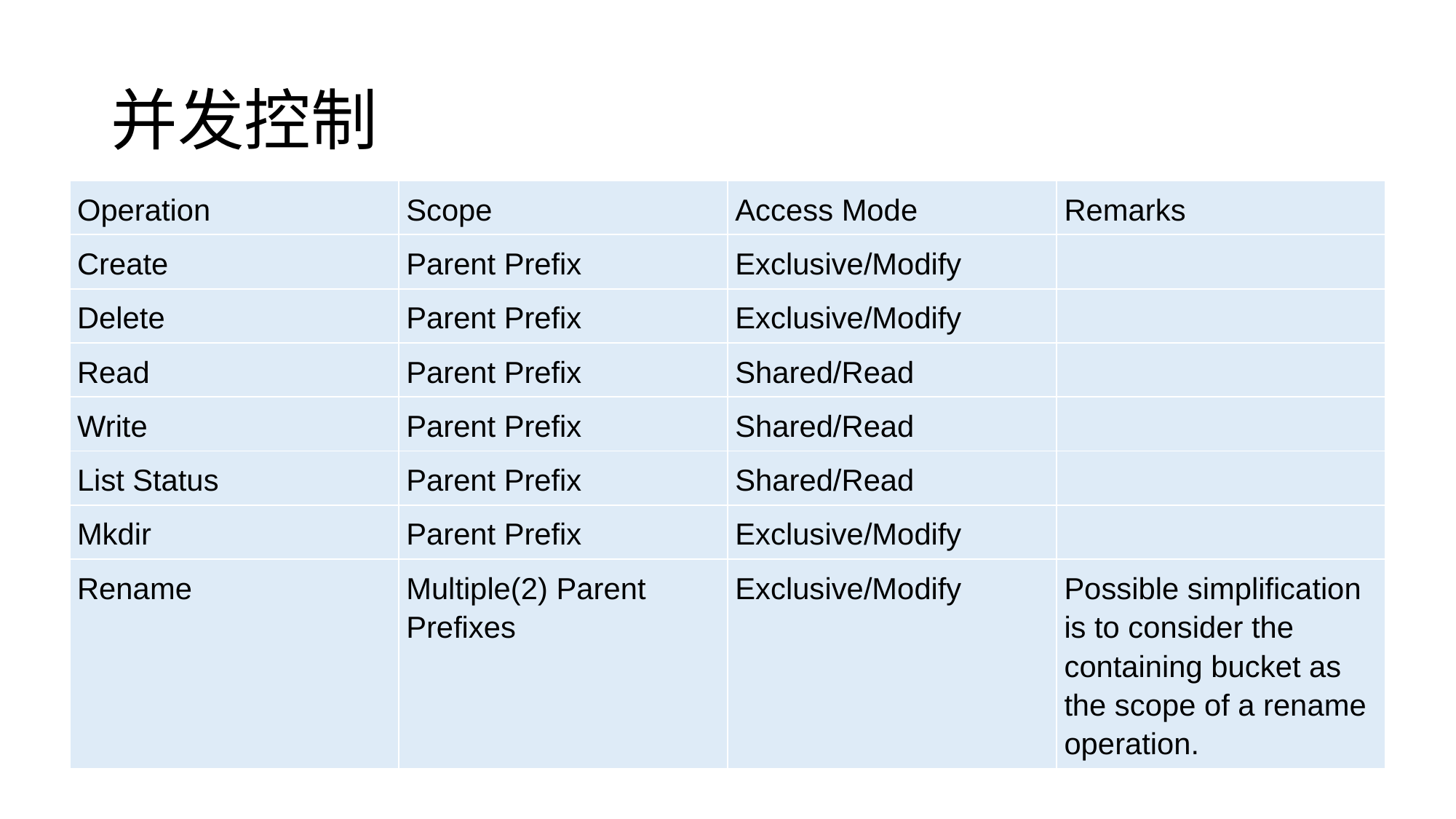

# 并发控制
| Operation | Scope | Access Mode | Remarks |
| --- | --- | --- | --- |
| Create | Parent Prefix | Exclusive/Modify |  |
| Delete | Parent Prefix | Exclusive/Modify |  |
| Read | Parent Prefix | Shared/Read |  |
| Write | Parent Prefix | Shared/Read |  |
| List Status | Parent Prefix | Shared/Read |  |
| Mkdir | Parent Prefix | Exclusive/Modify |  |
| Rename | Multiple(2) Parent Prefixes | Exclusive/Modify | Possible simplification is to consider the containing bucket as the scope of a rename operation. |